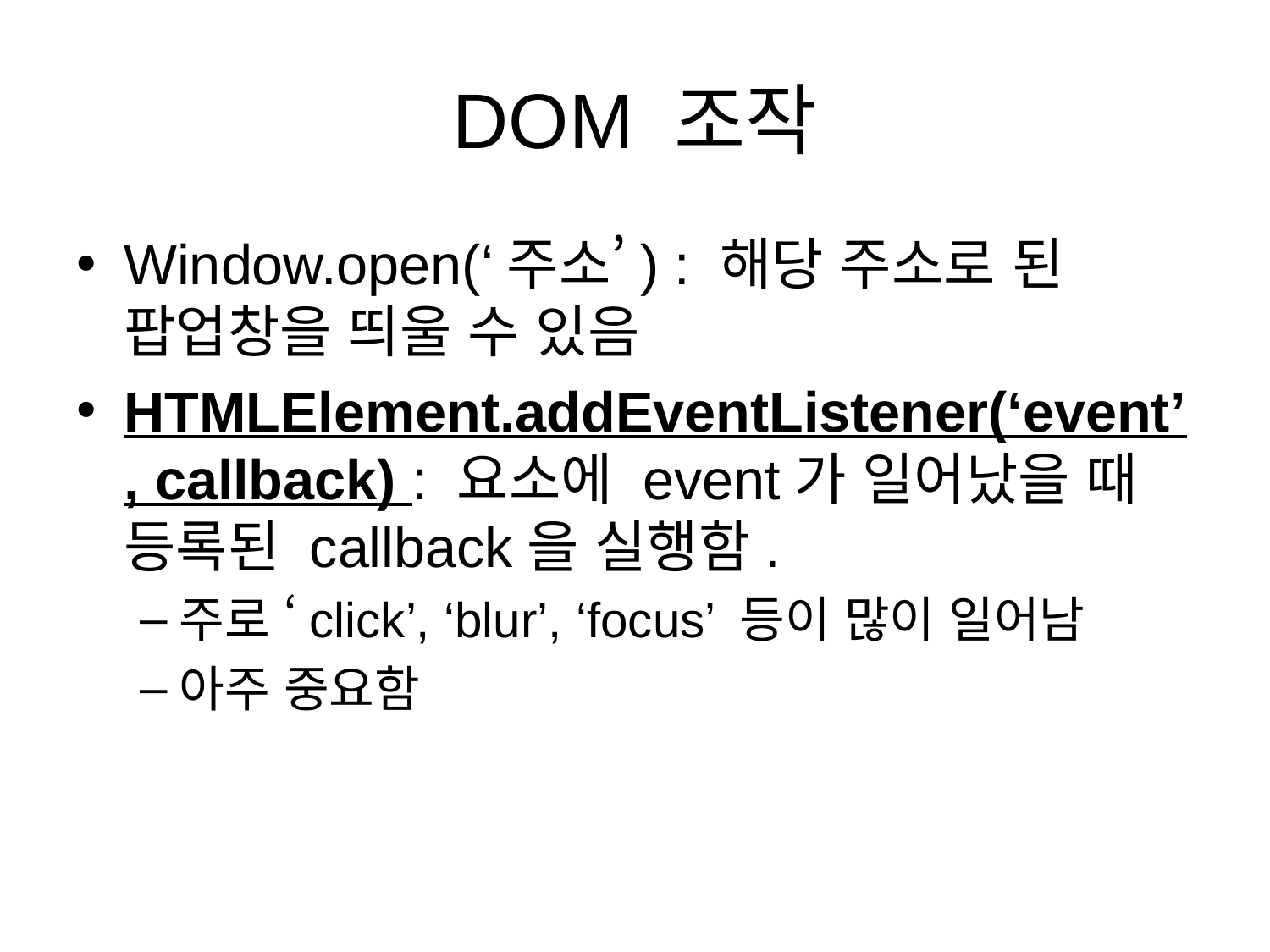

# DOM 조작
Window.open(‘주소’) : 해당 주소로 된 팝업창을 띄울 수 있음
HTMLElement.addEventListener(‘event’, callback) : 요소에 event가 일어났을 때 등록된 callback을 실행함.
주로 ‘click’, ‘blur’, ‘focus’ 등이 많이 일어남
아주 중요함